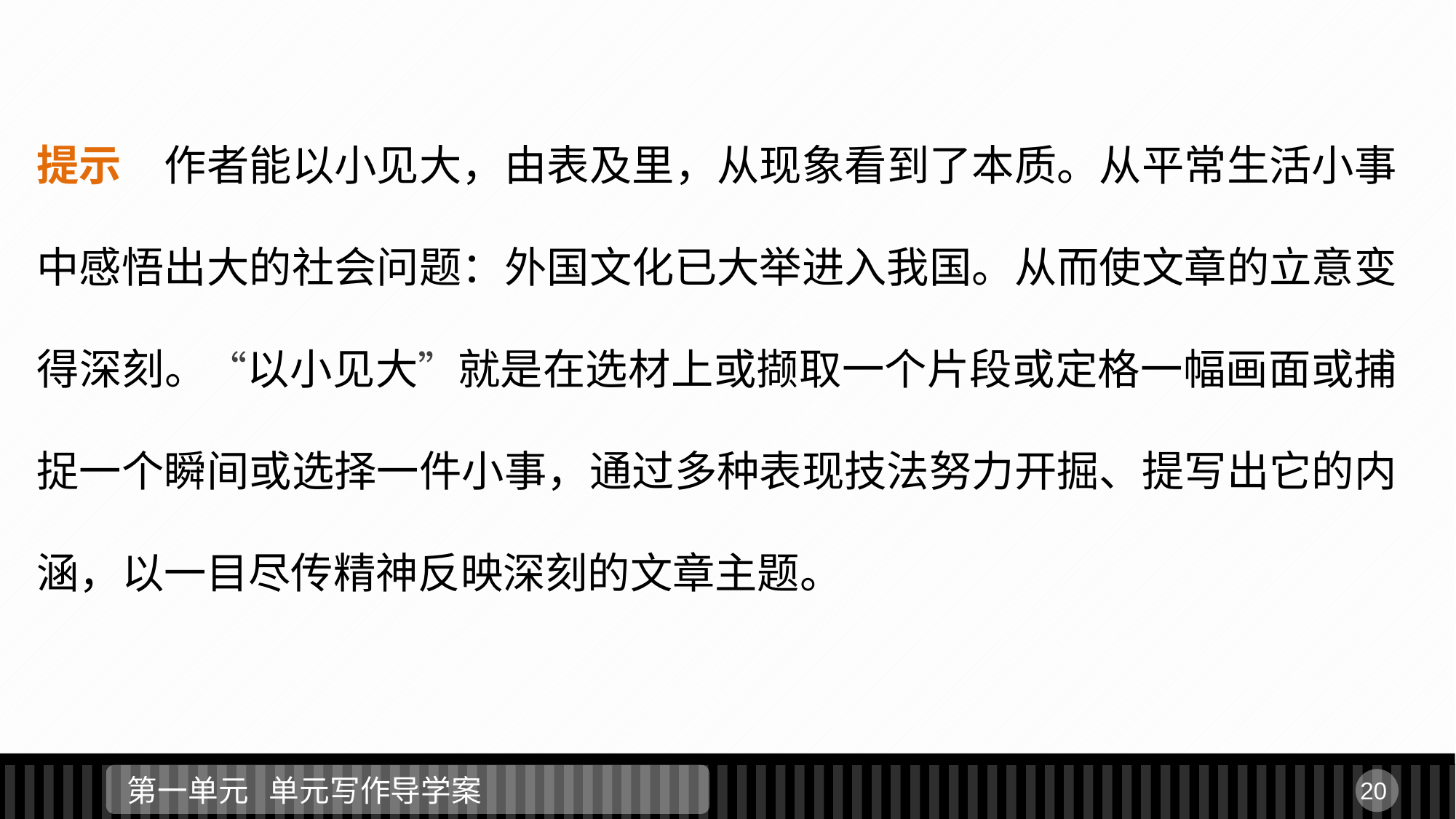

提示　作者能以小见大，由表及里，从现象看到了本质。从平常生活小事中感悟出大的社会问题：外国文化已大举进入我国。从而使文章的立意变得深刻。“以小见大”就是在选材上或撷取一个片段或定格一幅画面或捕捉一个瞬间或选择一件小事，通过多种表现技法努力开掘、提写出它的内涵，以一目尽传精神反映深刻的文章主题。